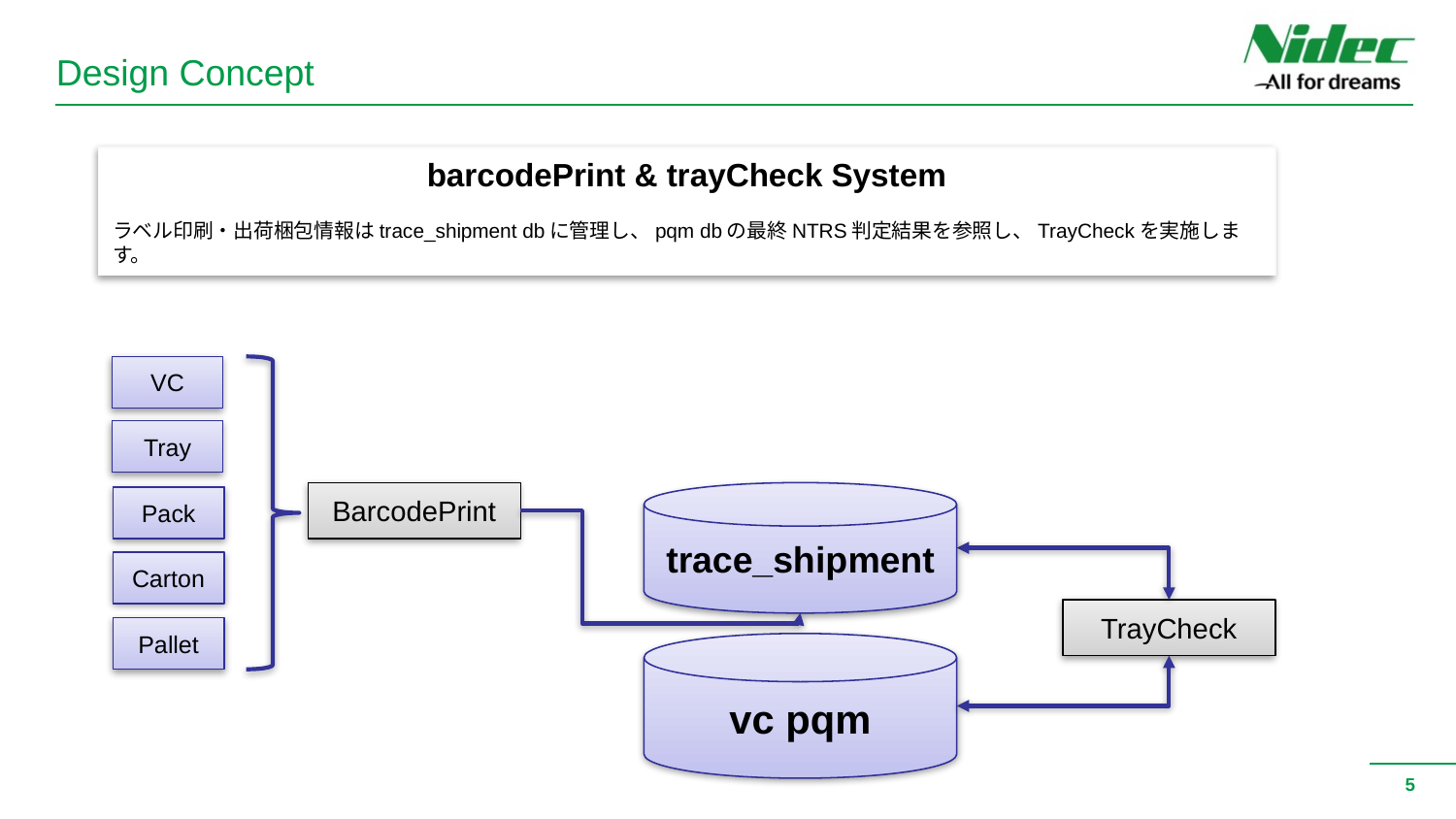

Design Concept
barcodePrint & trayCheck System

ラベル印刷・出荷梱包情報はtrace_shipment dbに管理し、pqm dbの最終NTRS判定結果を参照し、TrayCheckを実施します。

VC
Tray
BarcodePrint
trace_shipment
Pack
Carton
TrayCheck
Pallet
vc pqm